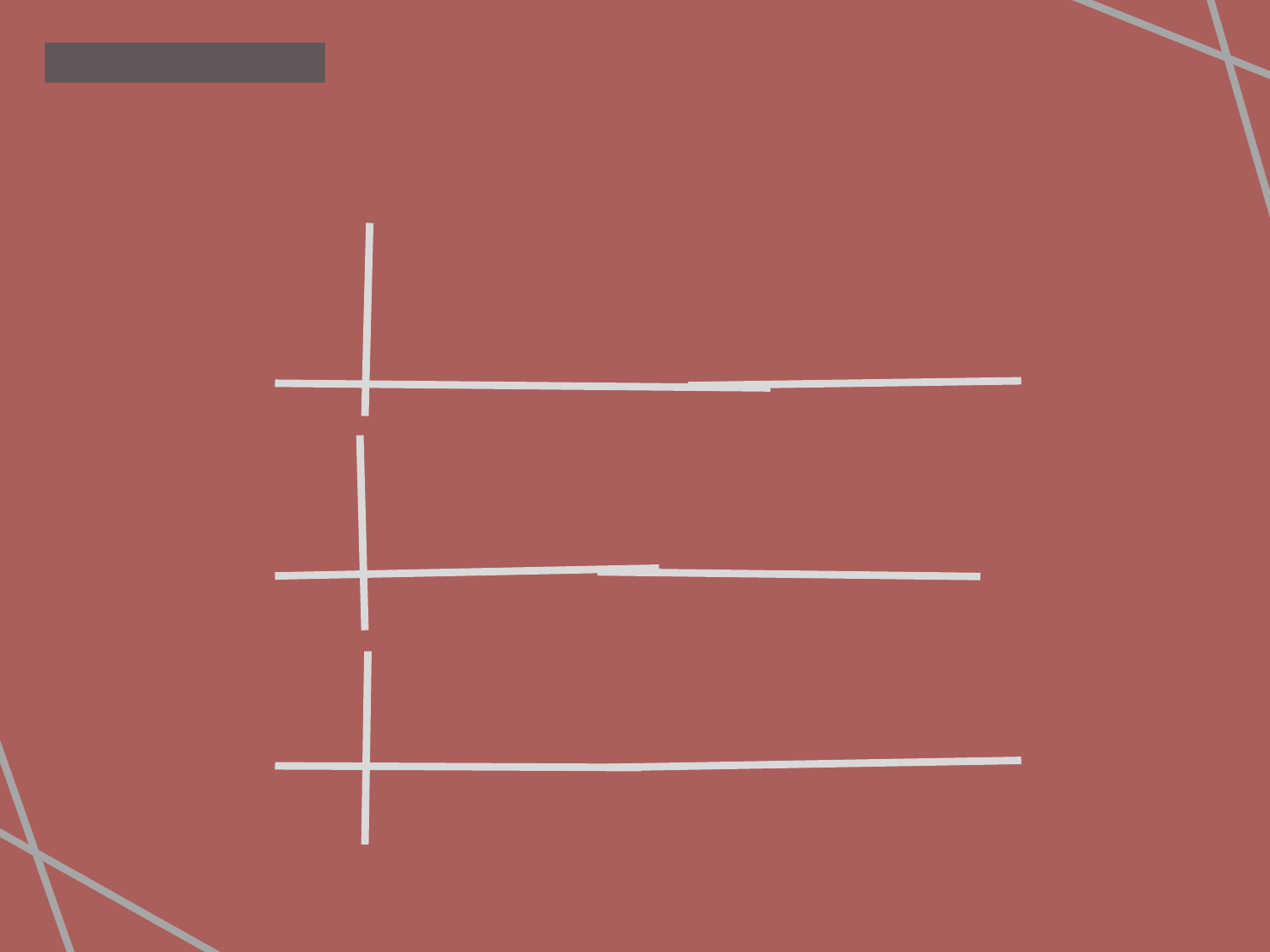

선정 동기
Dice Poker
기  능
시연
새로운 분야에 도전 할때 스트레스
비전공자의 눈물
게임을 매우 좋아함(조장)
최대한 둘을 엮어서 오래 버티자
자신에 좀더 재밌는 동기부여
같이 노력해 봅시다